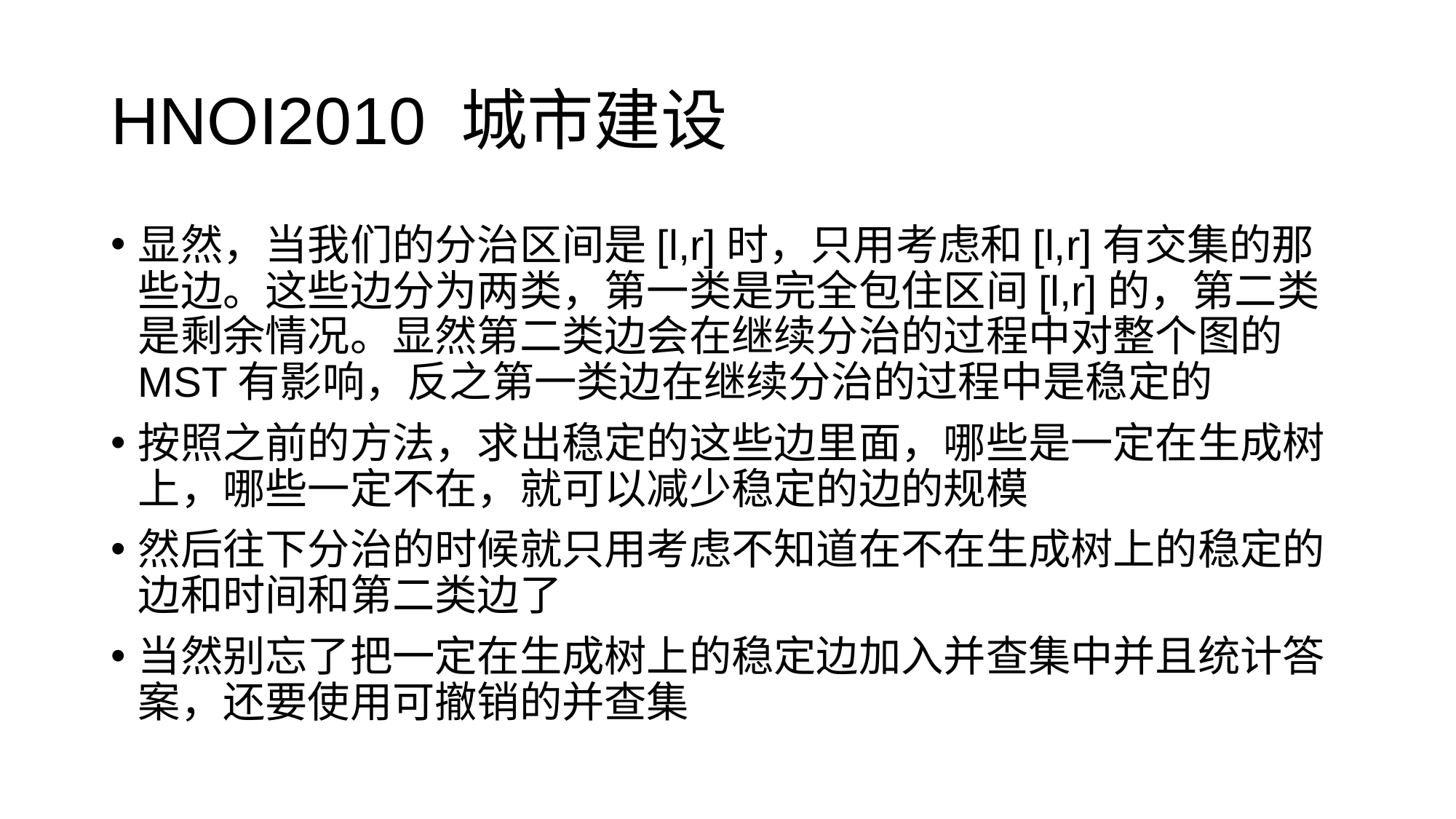

# HNOI2010 城市建设
显然，当我们的分治区间是[l,r]时，只用考虑和[l,r]有交集的那些边。这些边分为两类，第一类是完全包住区间[l,r]的，第二类是剩余情况。显然第二类边会在继续分治的过程中对整个图的MST有影响，反之第一类边在继续分治的过程中是稳定的
按照之前的方法，求出稳定的这些边里面，哪些是一定在生成树上，哪些一定不在，就可以减少稳定的边的规模
然后往下分治的时候就只用考虑不知道在不在生成树上的稳定的边和时间和第二类边了
当然别忘了把一定在生成树上的稳定边加入并查集中并且统计答案，还要使用可撤销的并查集